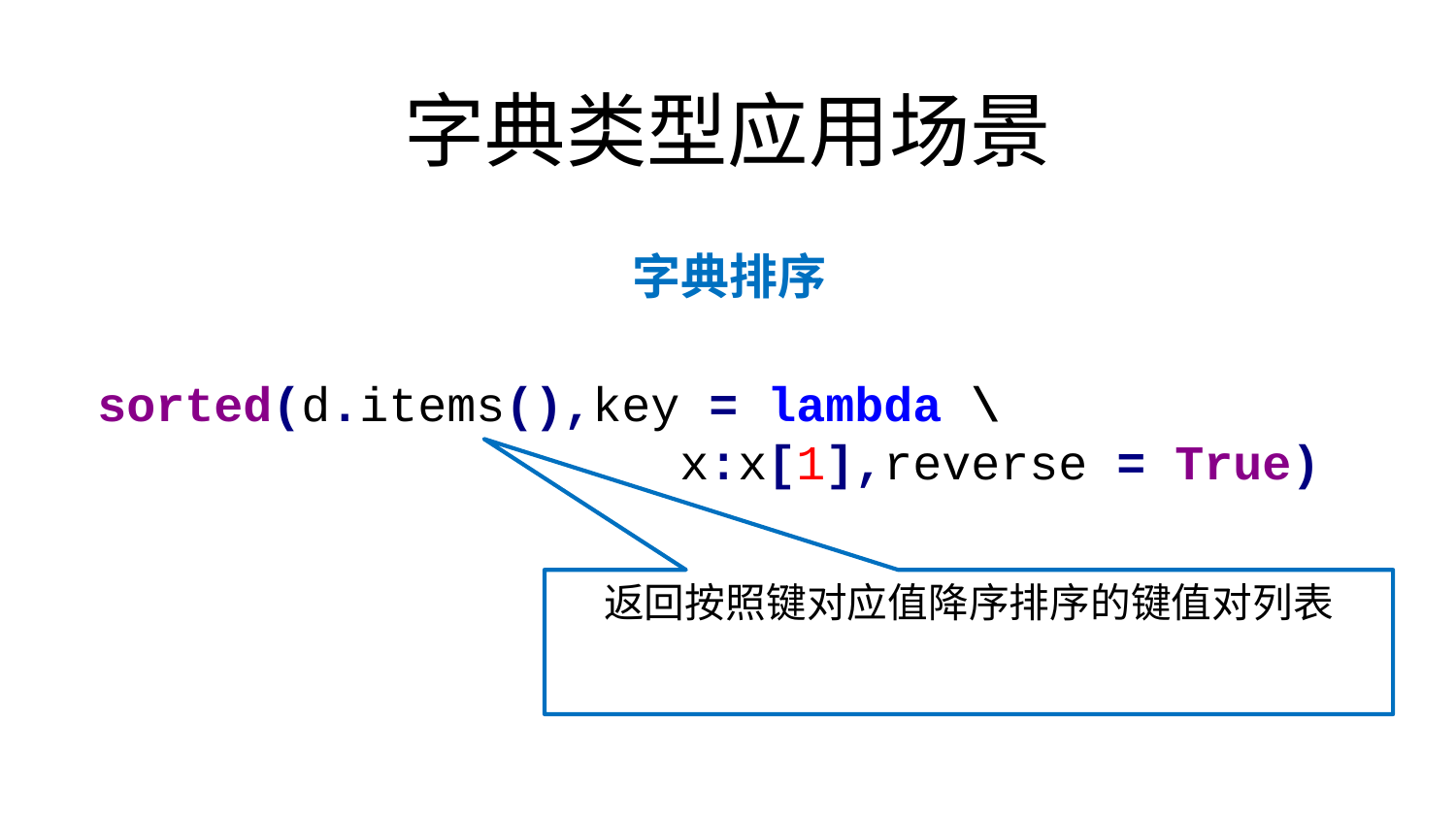

字典类型应用场景
字典排序
sorted(d.items(),key = lambda \
                    x:x[1],reverse = True)
返回按照键对应值降序排序的键值对列表
21